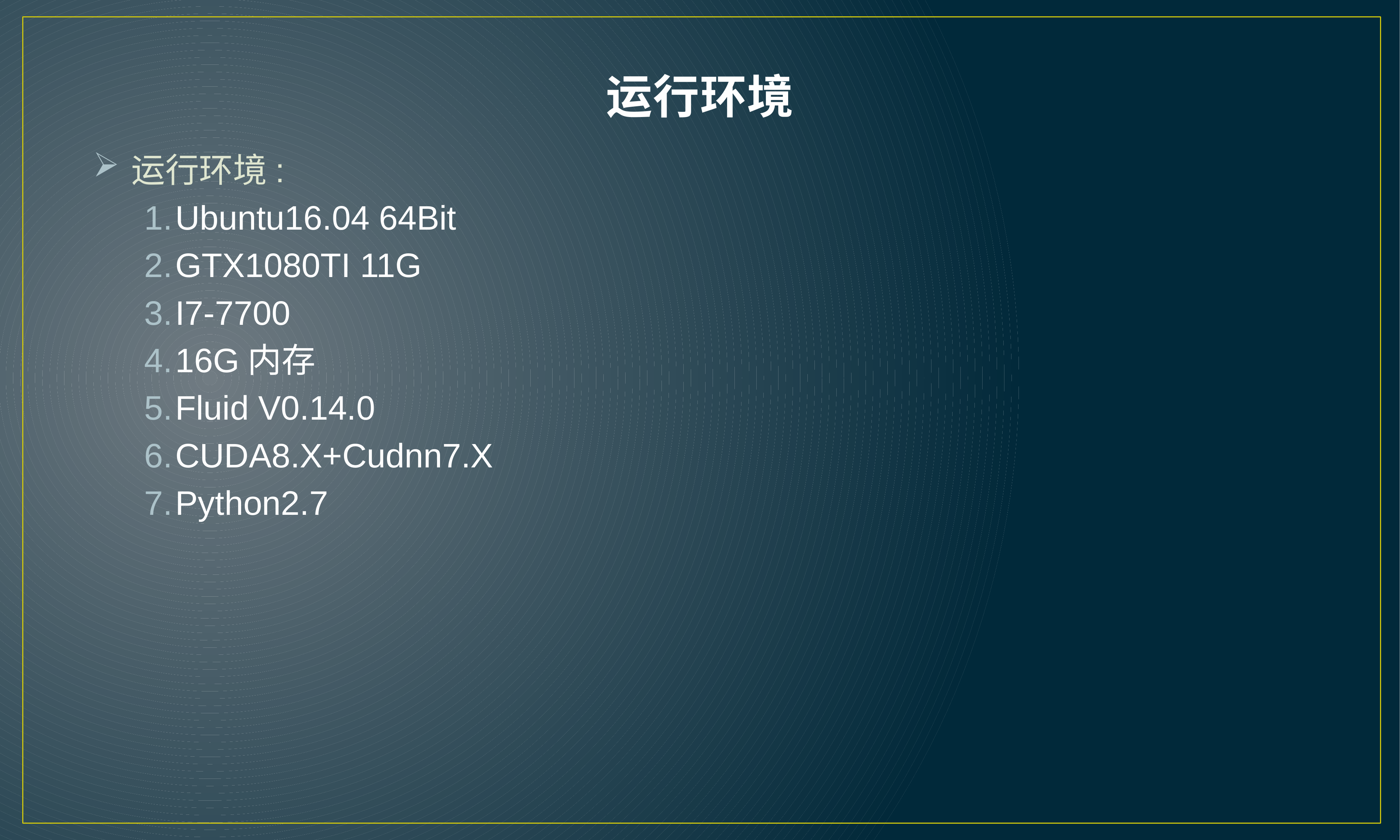

# 运行环境
运行环境:
Ubuntu16.04 64Bit
GTX1080TI 11G
I7-7700
16G内存
Fluid V0.14.0
CUDA8.X+Cudnn7.X
Python2.7